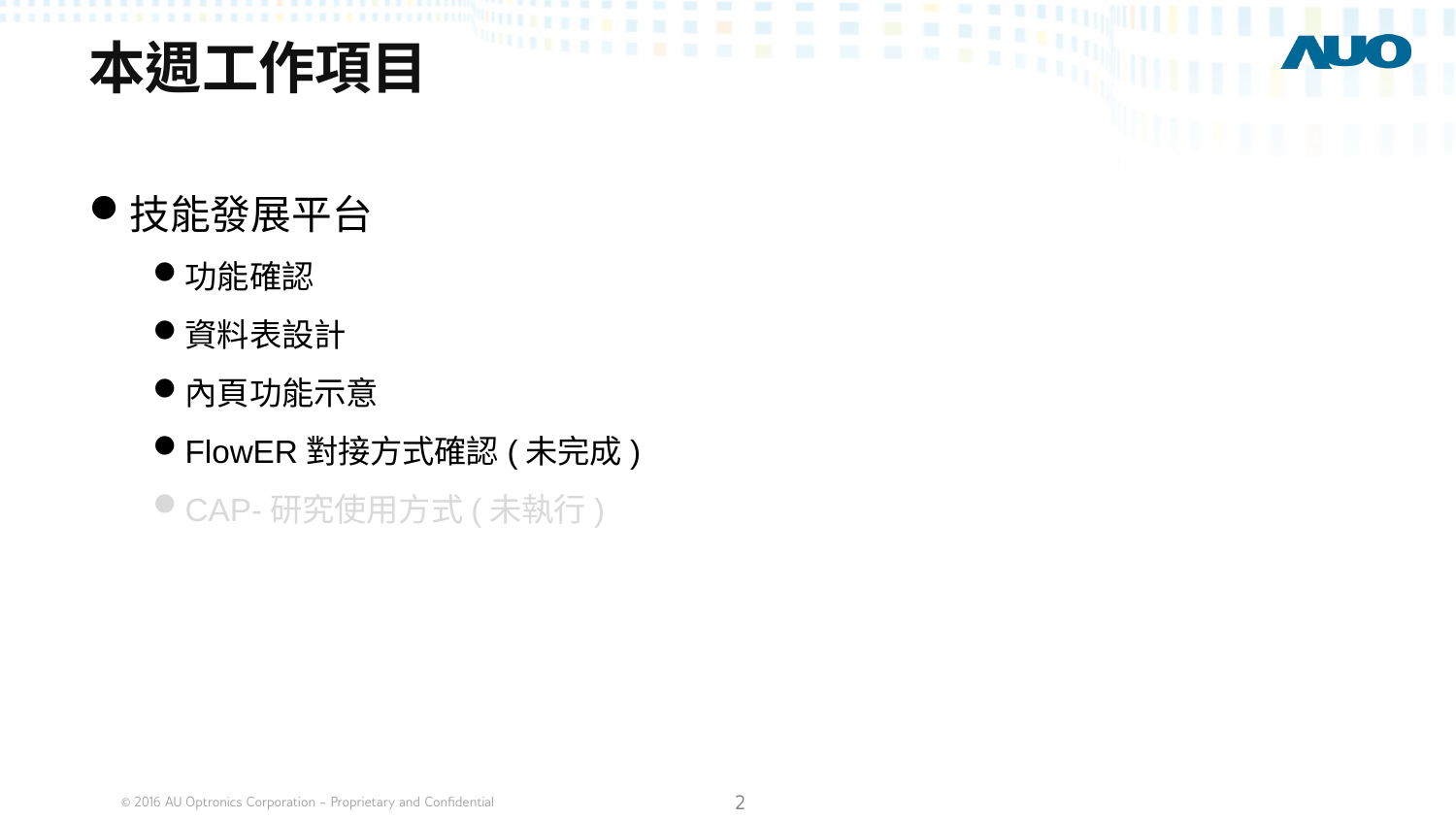

# 本週工作項目
技能發展平台
功能確認
資料表設計
內頁功能示意
FlowER對接方式確認(未完成)
CAP-研究使用方式(未執行)